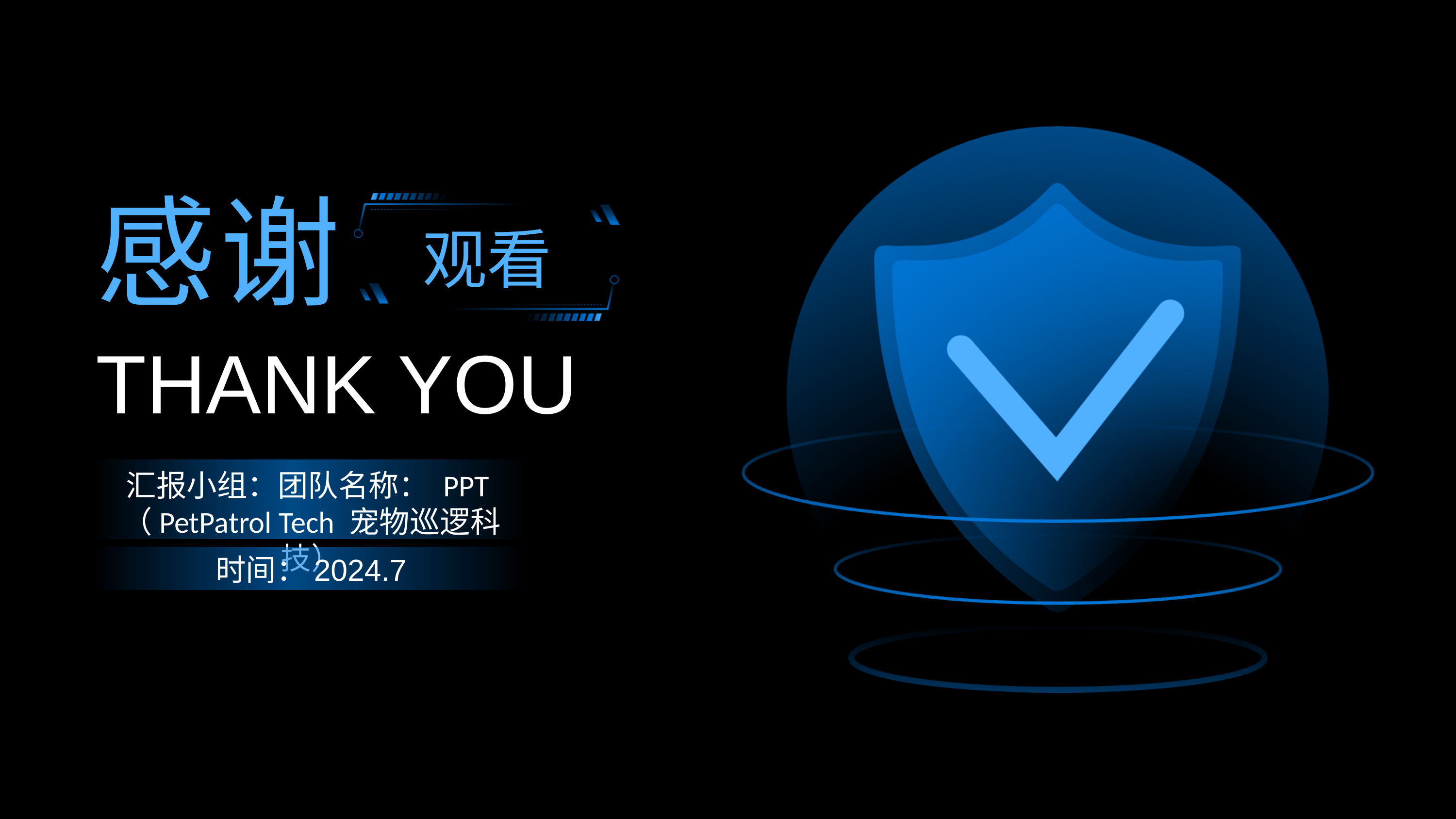

感谢

观看
THANK YOU

汇报小组：团队名称： PPT（PetPatrol Tech 宠物巡逻科技）

时间：2024.7